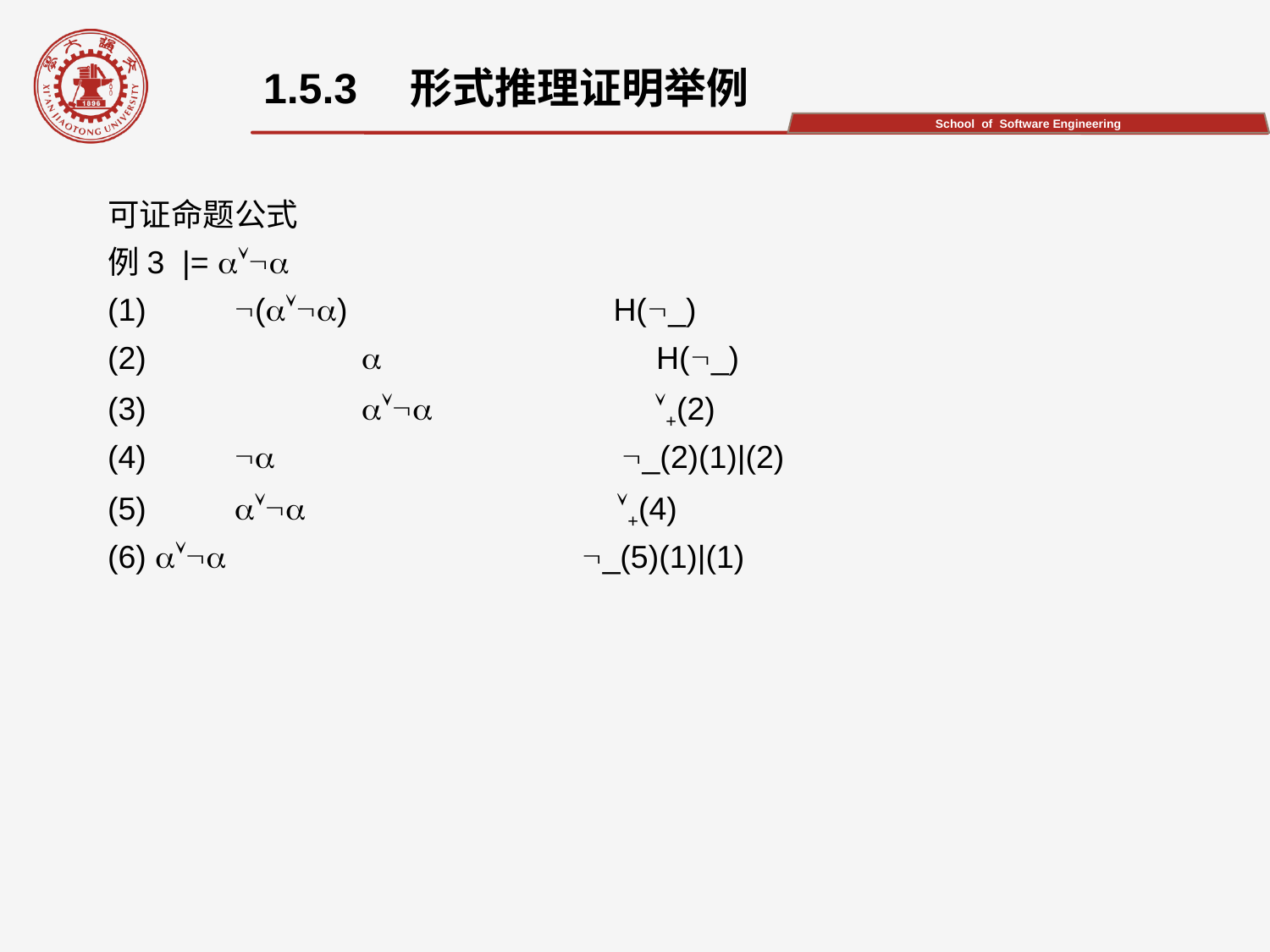

1.5.3　形式推理证明举例
可证命题公式
例3  |= α∨¬α
(1)	¬(α∨¬α)                              H(¬_)
(2)		α                               H(¬_)
(3)		α∨¬α                         ∨+(2)
(4) 	¬α                                       ¬_(2)(1)|(2)
(5)	α∨¬α                                   ∨+(4)
(6) α∨¬α                                        ¬_(5)(1)|(1)